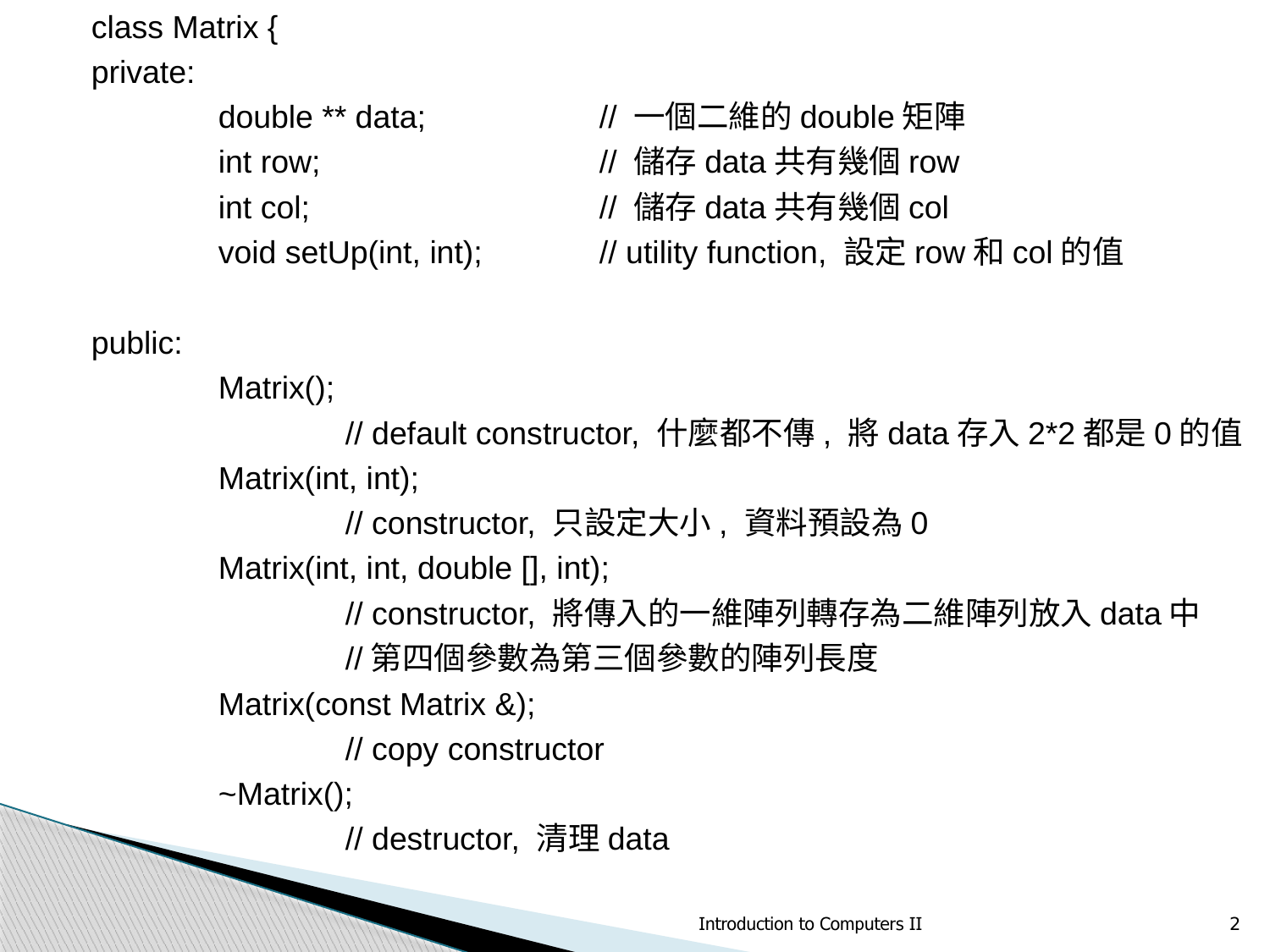

class Matrix {
private:
	double ** data;		// 一個二維的double矩陣
	int row;			// 儲存data共有幾個row
	int col;			// 儲存data共有幾個col
	void setUp(int, int);	// utility function, 設定row和col的值

public:
	Matrix();
		// default constructor, 什麼都不傳, 將data存入2*2都是0的值
	Matrix(int, int);
		// constructor, 只設定大小, 資料預設為0
	Matrix(int, int, double [], int);
		// constructor, 將傳入的一維陣列轉存為二維陣列放入data中
		//第四個參數為第三個參數的陣列長度
	Matrix(const Matrix &);
		// copy constructor
	~Matrix();
		// destructor, 清理data

Introduction to Computers II
2